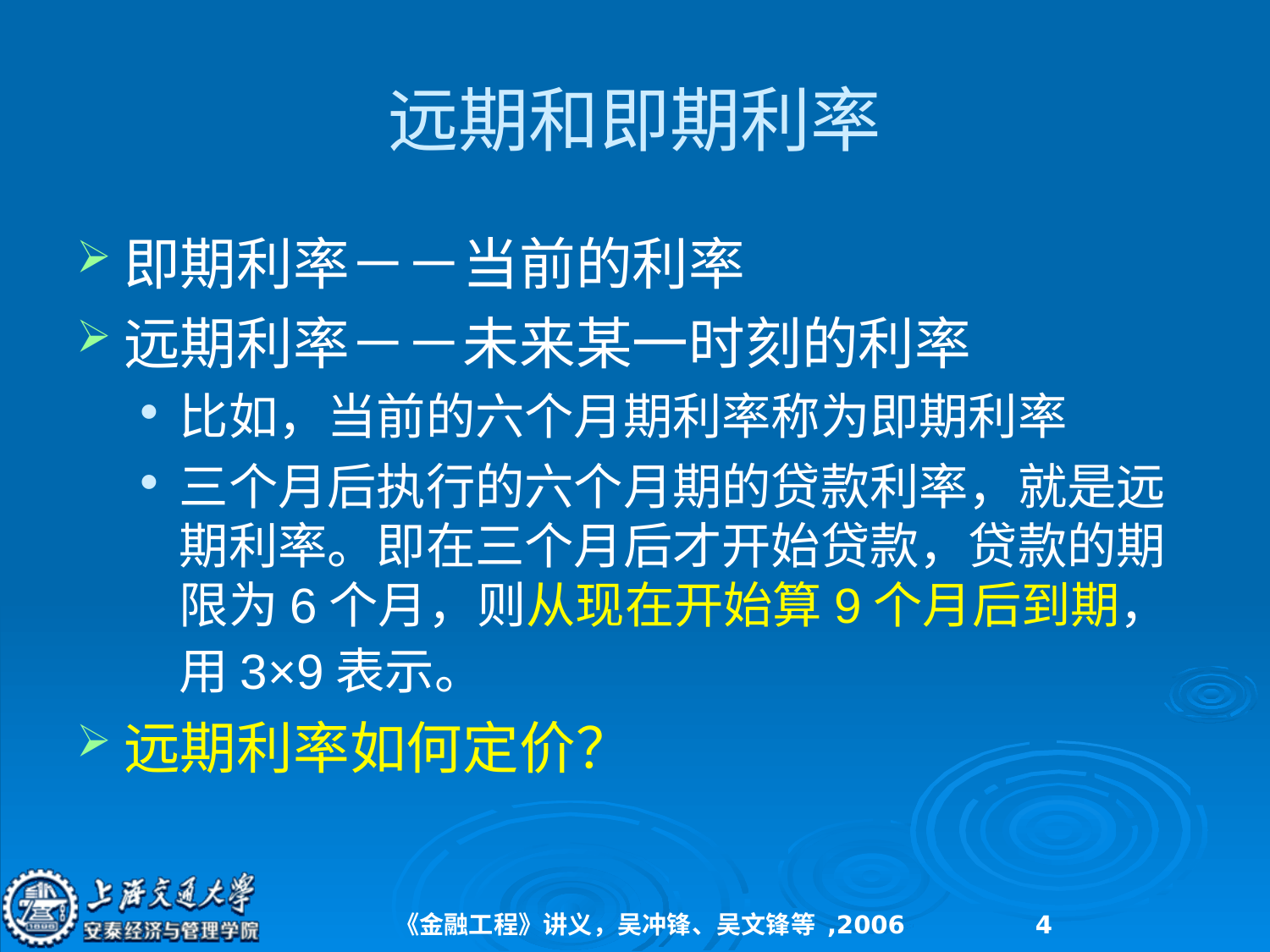

# 远期和即期利率
即期利率－－当前的利率
远期利率－－未来某一时刻的利率
比如，当前的六个月期利率称为即期利率
三个月后执行的六个月期的贷款利率，就是远期利率。即在三个月后才开始贷款，贷款的期限为6个月，则从现在开始算9个月后到期，用3×9表示。
远期利率如何定价？